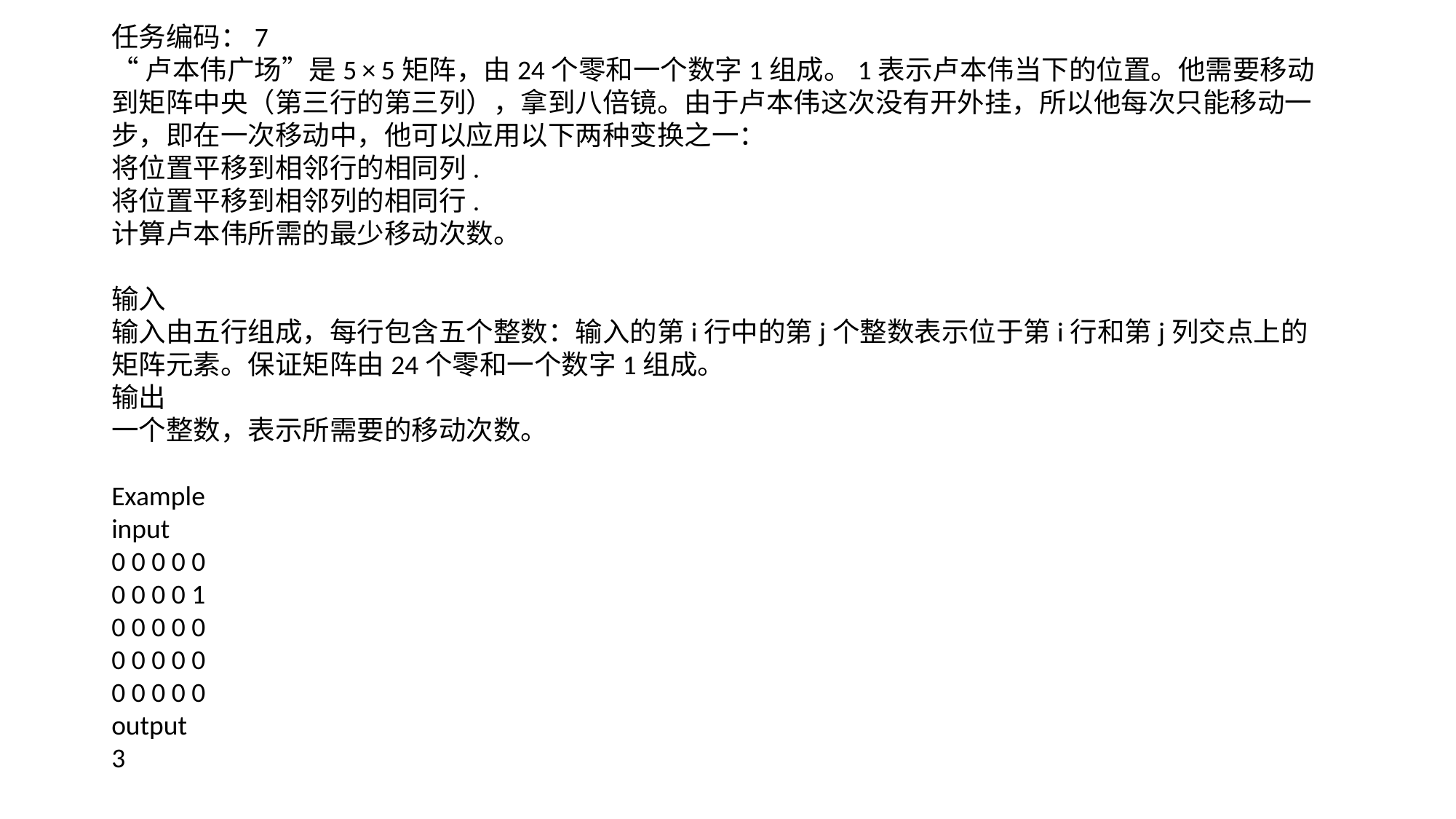

任务编码：7
“卢本伟广场”是5 × 5矩阵，由24个零和一个数字1组成。1表示卢本伟当下的位置。他需要移动到矩阵中央（第三行的第三列），拿到八倍镜。由于卢本伟这次没有开外挂，所以他每次只能移动一步，即在一次移动中，他可以应用以下两种变换之一：
将位置平移到相邻行的相同列.
将位置平移到相邻列的相同行.
计算卢本伟所需的最少移动次数。

输入
输入由五行组成，每行包含五个整数：输入的第i行中的第j个整数表示位于第i行和第j列交点上的矩阵元素。保证矩阵由24个零和一个数字1组成。
输出
一个整数，表示所需要的移动次数。

Example
input
0 0 0 0 0
0 0 0 0 1
0 0 0 0 0
0 0 0 0 0
0 0 0 0 0
output
3